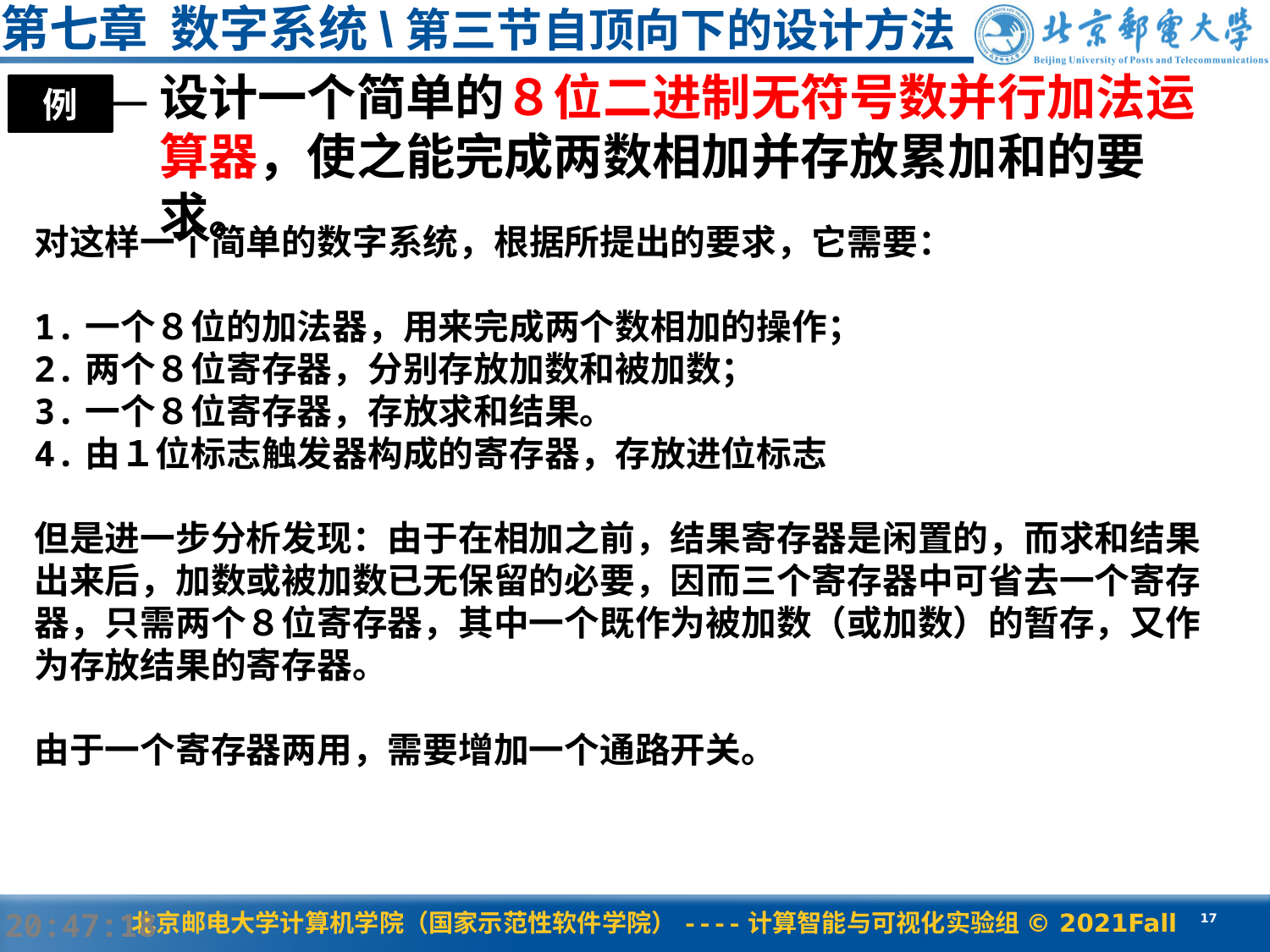

# 第七章  数字系统\第三节自顶向下的设计方法
设计一个简单的８位二进制无符号数并行加法运算器，使之能完成两数相加并存放累加和的要求。
例

对这样一个简单的数字系统，根据所提出的要求，它需要：

1.一个８位的加法器，用来完成两个数相加的操作；
2.两个８位寄存器，分别存放加数和被加数；
3.一个８位寄存器，存放求和结果。
4.由１位标志触发器构成的寄存器，存放进位标志

但是进一步分析发现：由于在相加之前，结果寄存器是闲置的，而求和结果出来后，加数或被加数已无保留的必要，因而三个寄存器中可省去一个寄存器，只需两个８位寄存器，其中一个既作为被加数（或加数）的暂存，又作为存放结果的寄存器。

由于一个寄存器两用，需要增加一个通路开关。